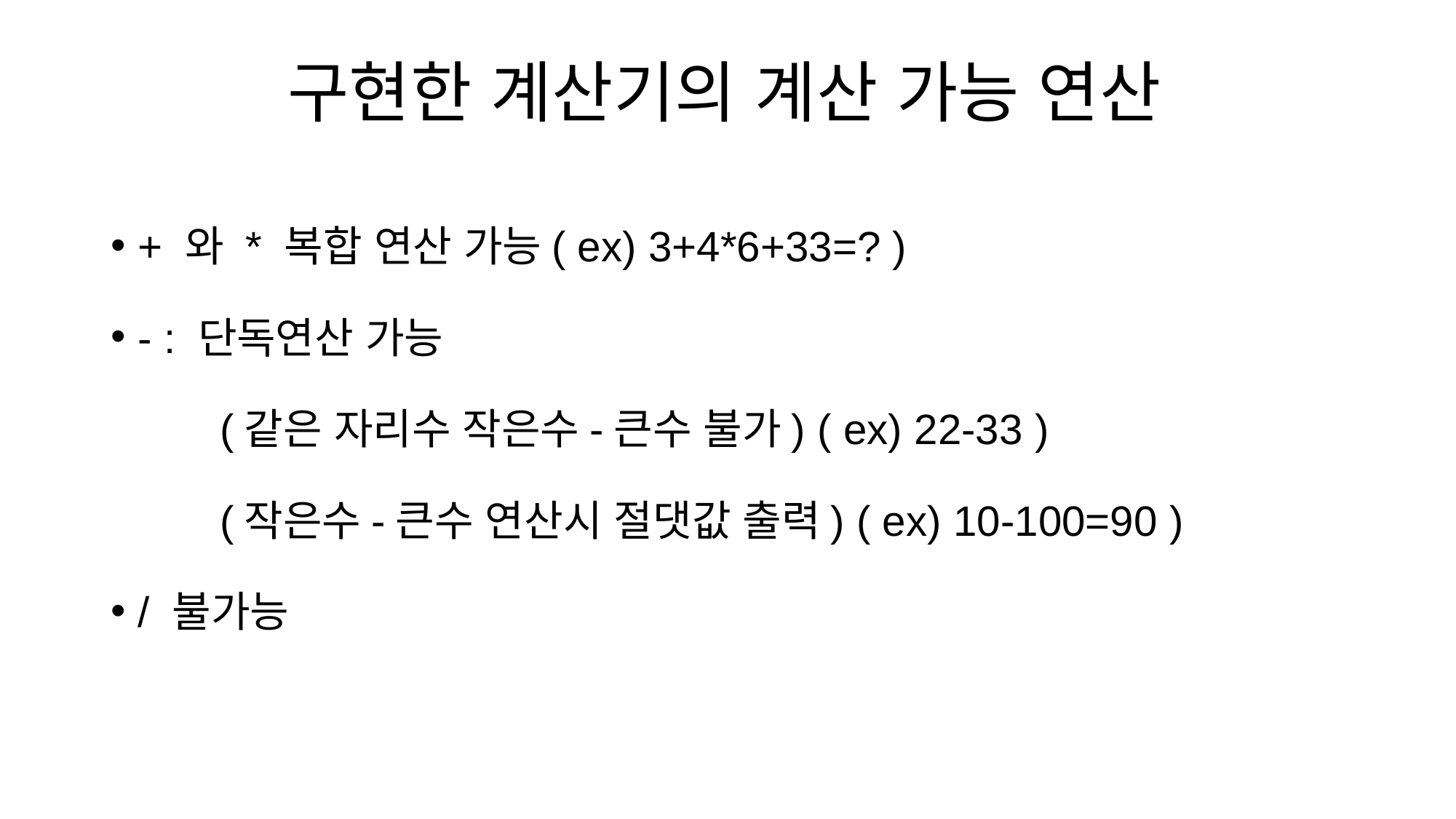

구현한 계산기의 계산 가능 연산
+ 와 * 복합 연산 가능( ex) 3+4*6+33=? )
- : 단독연산 가능
	(같은 자리수 작은수-큰수 불가) ( ex) 22-33 )
	(작은수-큰수 연산시 절댓값 출력) ( ex) 10-100=90 )
/ 불가능